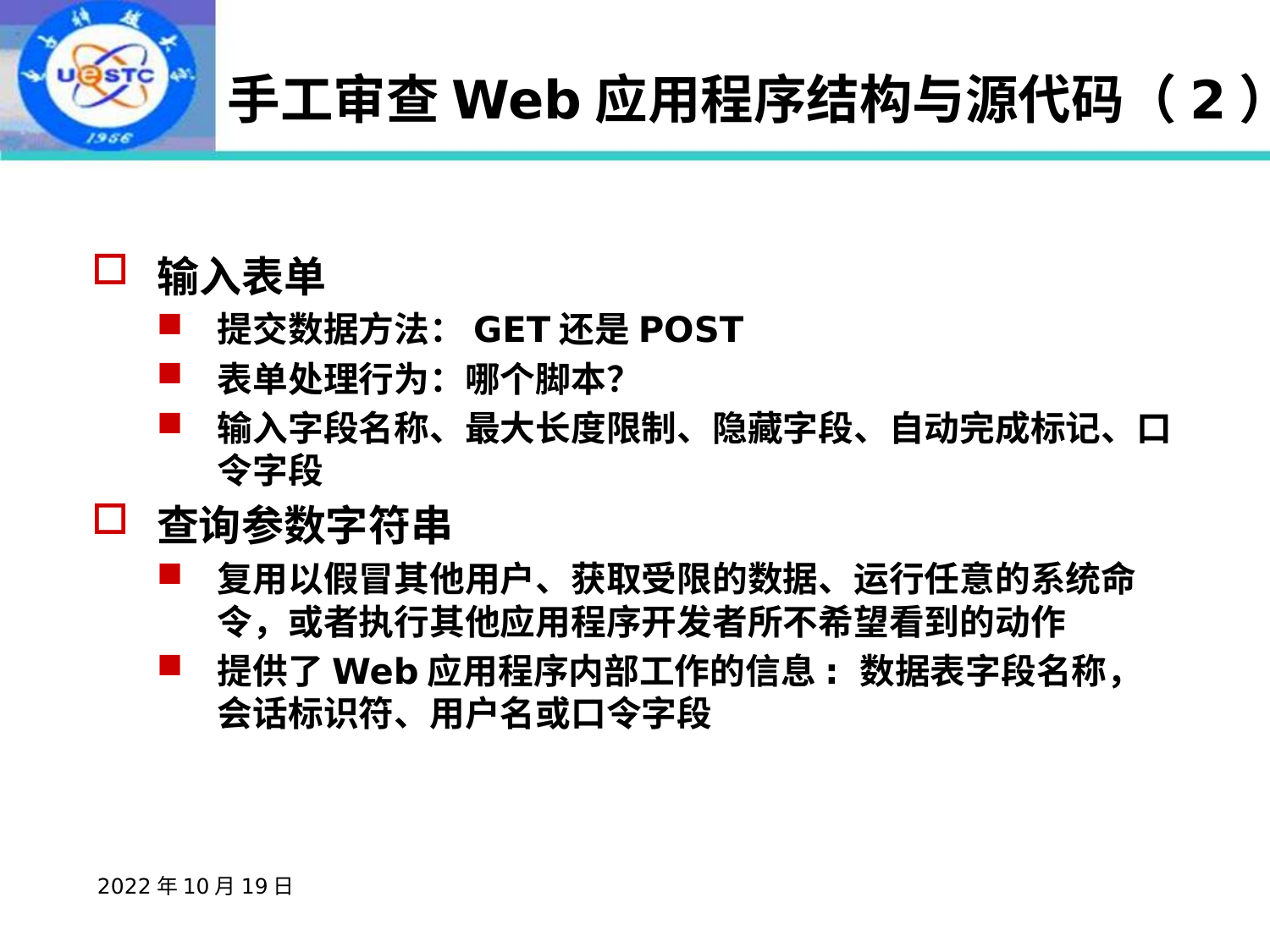

# 手工审查Web应用程序结构与源代码（2）
输入表单
提交数据方法：GET还是POST
表单处理行为：哪个脚本？
输入字段名称、最大长度限制、隐藏字段、自动完成标记、口令字段
查询参数字符串
复用以假冒其他用户、获取受限的数据、运行任意的系统命令，或者执行其他应用程序开发者所不希望看到的动作
提供了Web应用程序内部工作的信息: 数据表字段名称，会话标识符、用户名或口令字段

2022年10月19日
28